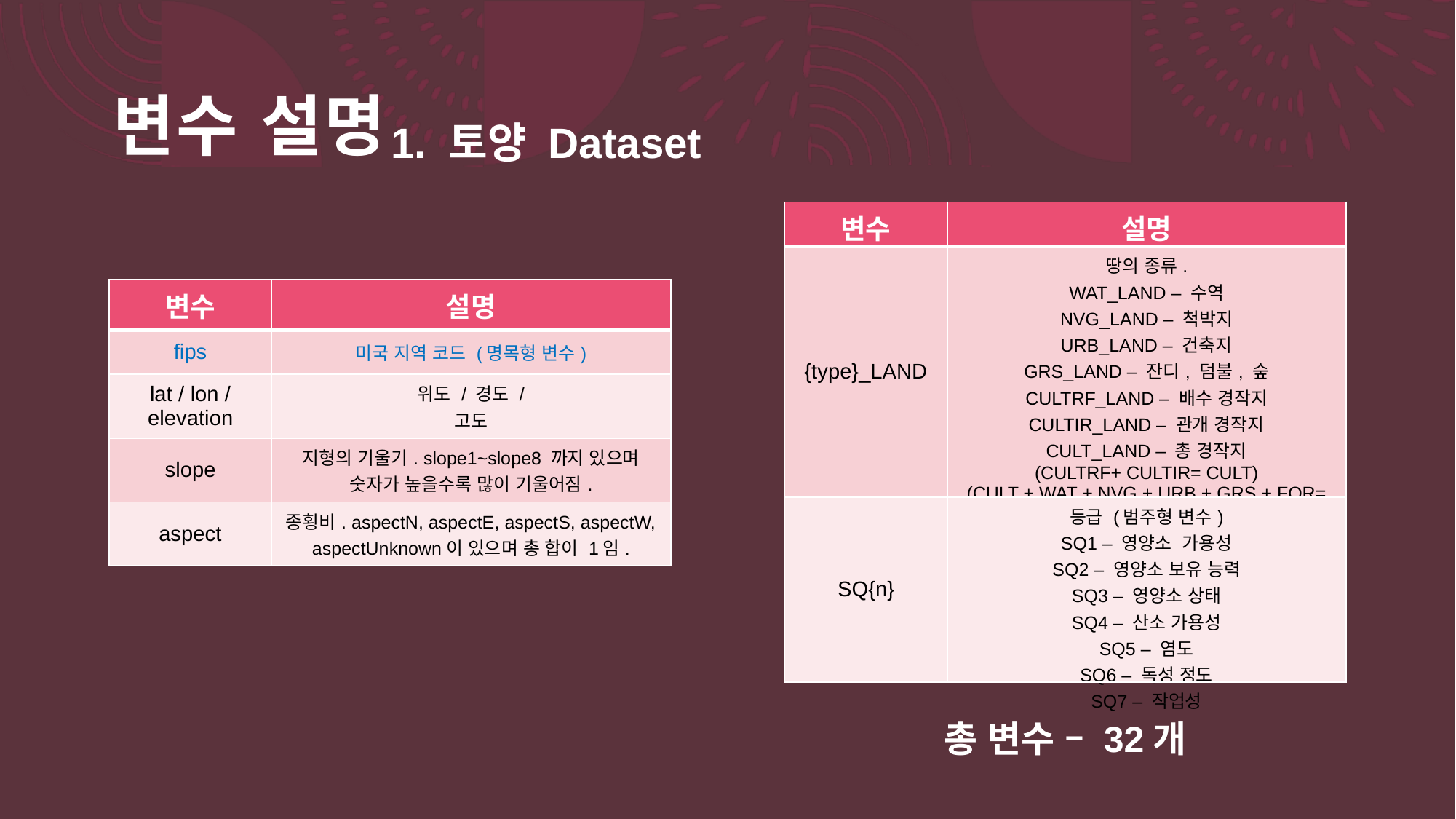

# 변수 설명
1. 토양 Dataset
| 변수 | 설명 |
| --- | --- |
| {type}\_LAND | 땅의 종류. WAT\_LAND – 수역 NVG\_LAND – 척박지 URB\_LAND – 건축지 GRS\_LAND – 잔디, 덤불, 숲 CULTRF\_LAND – 배수 경작지 CULTIR\_LAND – 관개 경작지 CULT\_LAND – 총 경작지 (CULTRF+ CULTIR= CULT) (CULT + WAT + NVG + URB + GRS + FOR= 100) |
| SQ{n} | 등급 (범주형 변수) SQ1 – 영양소 가용성 SQ2 – 영양소 보유 능력 SQ3 – 영양소 상태 SQ4 – 산소 가용성 SQ5 – 염도 SQ6 – 독성 정도 SQ7 – 작업성 |
| 변수 | 설명 |
| --- | --- |
| fips | 미국 지역 코드 (명목형 변수) |
| lat / lon / elevation | 위도 / 경도 / 고도 |
| slope | 지형의 기울기. slope1~slope8 까지 있으며 숫자가 높을수록 많이 기울어짐. |
| aspect | 종횡비. aspectN, aspectE, aspectS, aspectW, aspectUnknown이 있으며 총 합이 1임. |
총 변수 – 32개